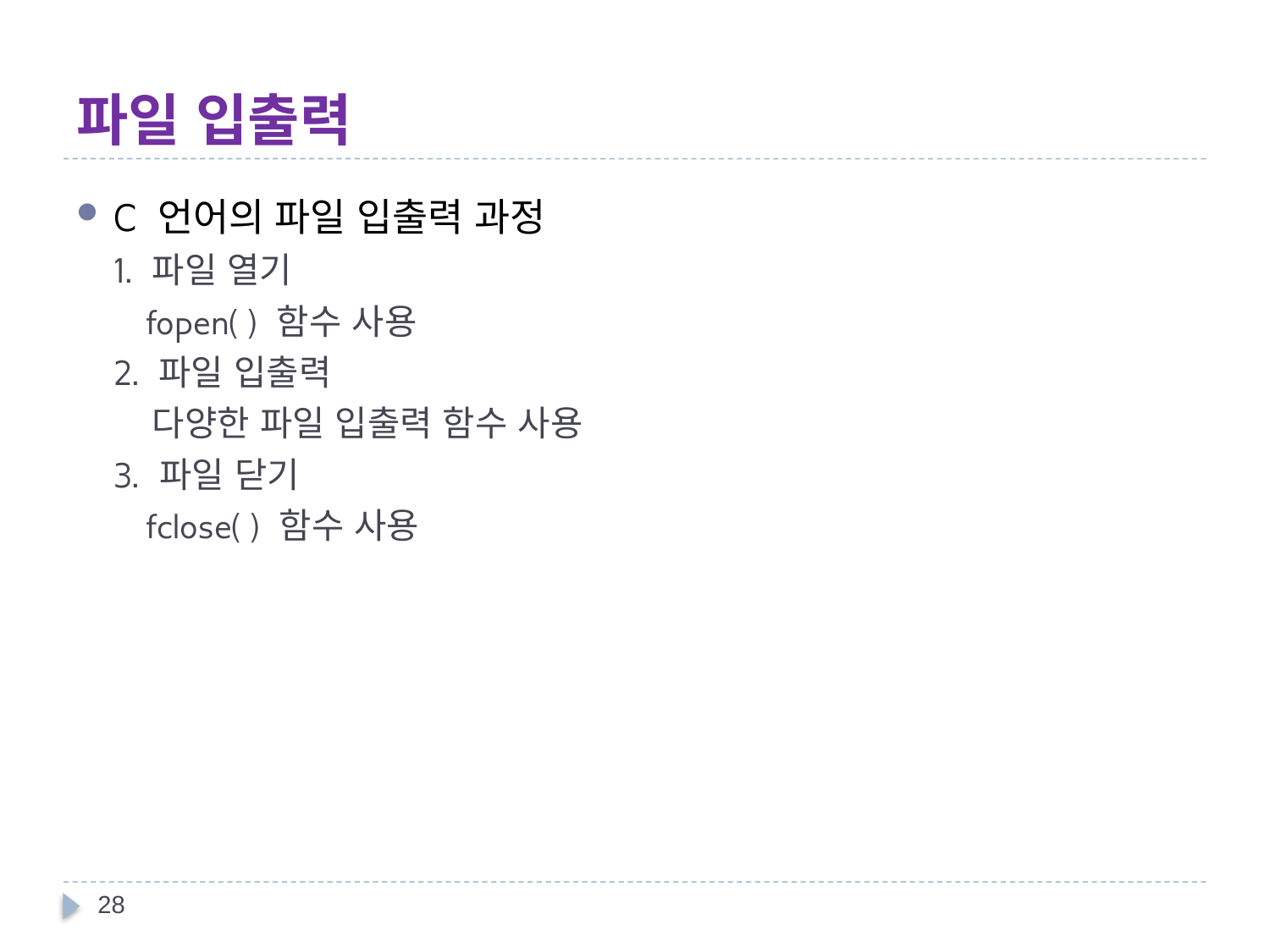

# 파일 입출력
C 언어의 파일 입출력 과정
1. 파일 열기
   fopen( ) 함수 사용
2. 파일 입출력
	다양한 파일 입출력 함수 사용
3. 파일 닫기
   fclose( ) 함수 사용

28